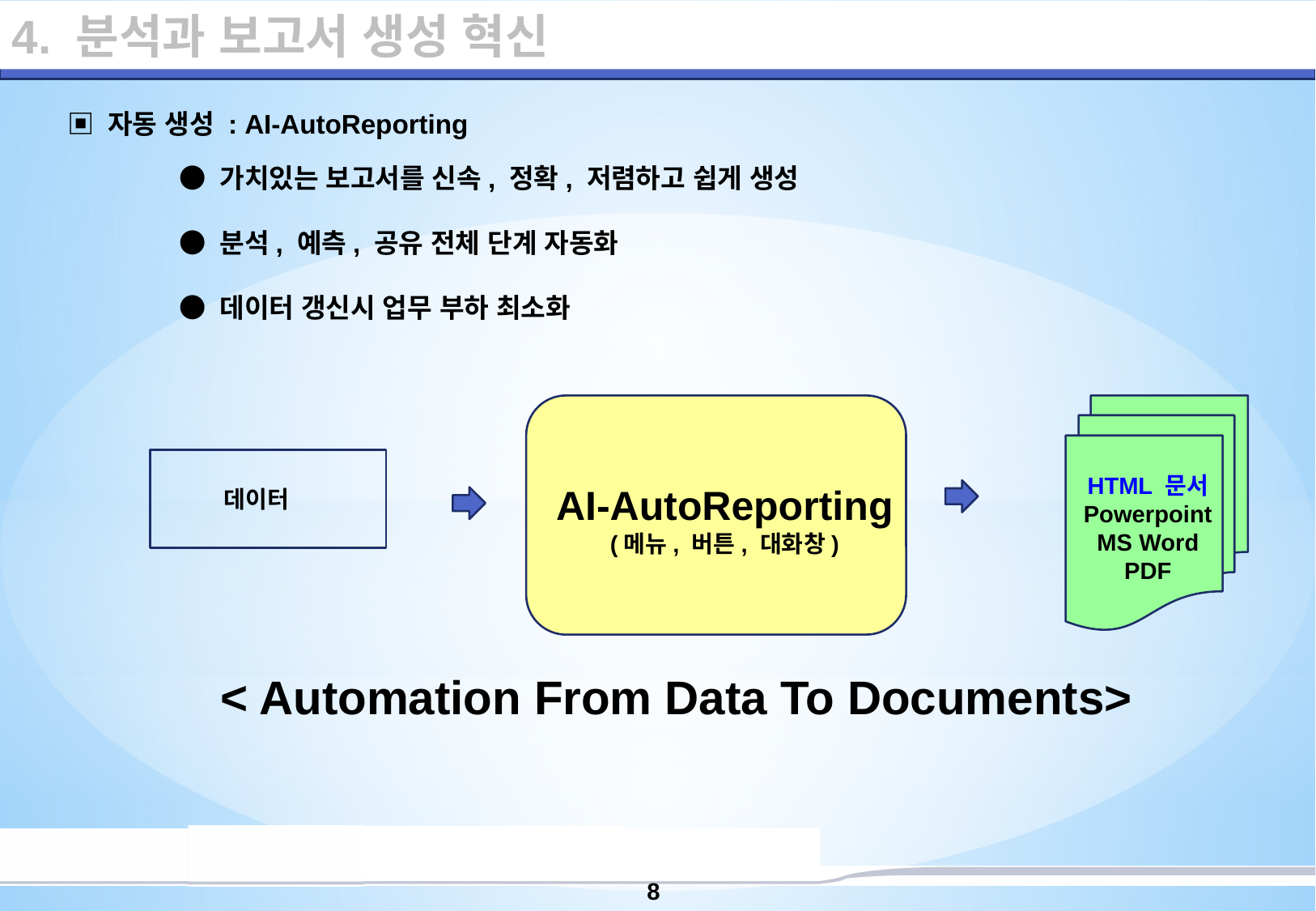

4. 분석과 보고서 생성 혁신

▣ 자동 생성 : AI-AutoReporting
● 가치있는 보고서를 신속, 정확, 저렴하고 쉽게 생성

● 분석, 예측, 공유 전체 단계 자동화

● 데이터 갱신시 업무 부하 최소화

HTML 문서
Powerpoint
MS Word
PDF
AI-AutoReporting
(메뉴, 버튼, 대화창)
데이터

< Automation From Data To Documents>